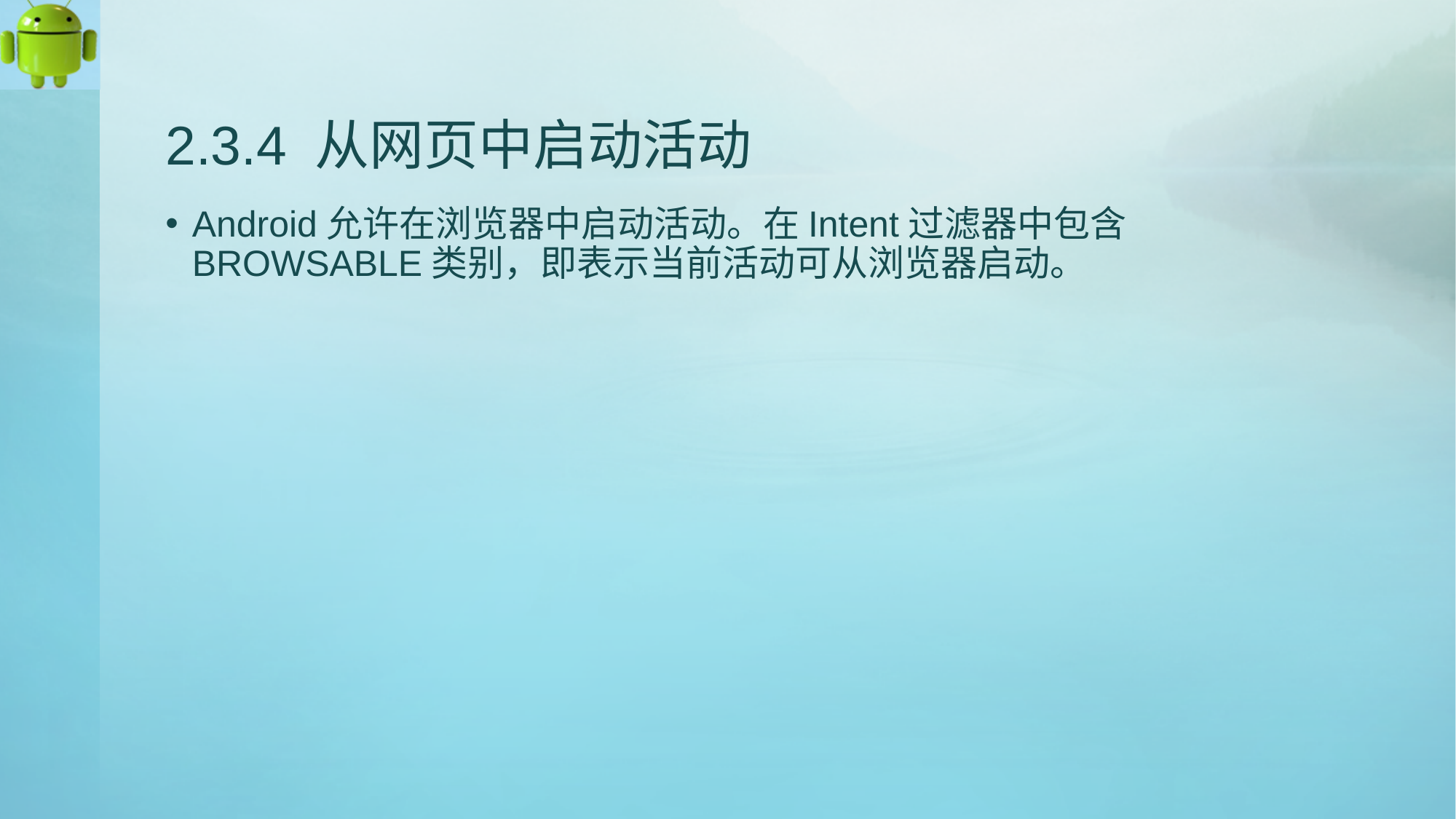

# 2.3.4 从网页中启动活动
Android允许在浏览器中启动活动。在Intent过滤器中包含BROWSABLE类别，即表示当前活动可从浏览器启动。